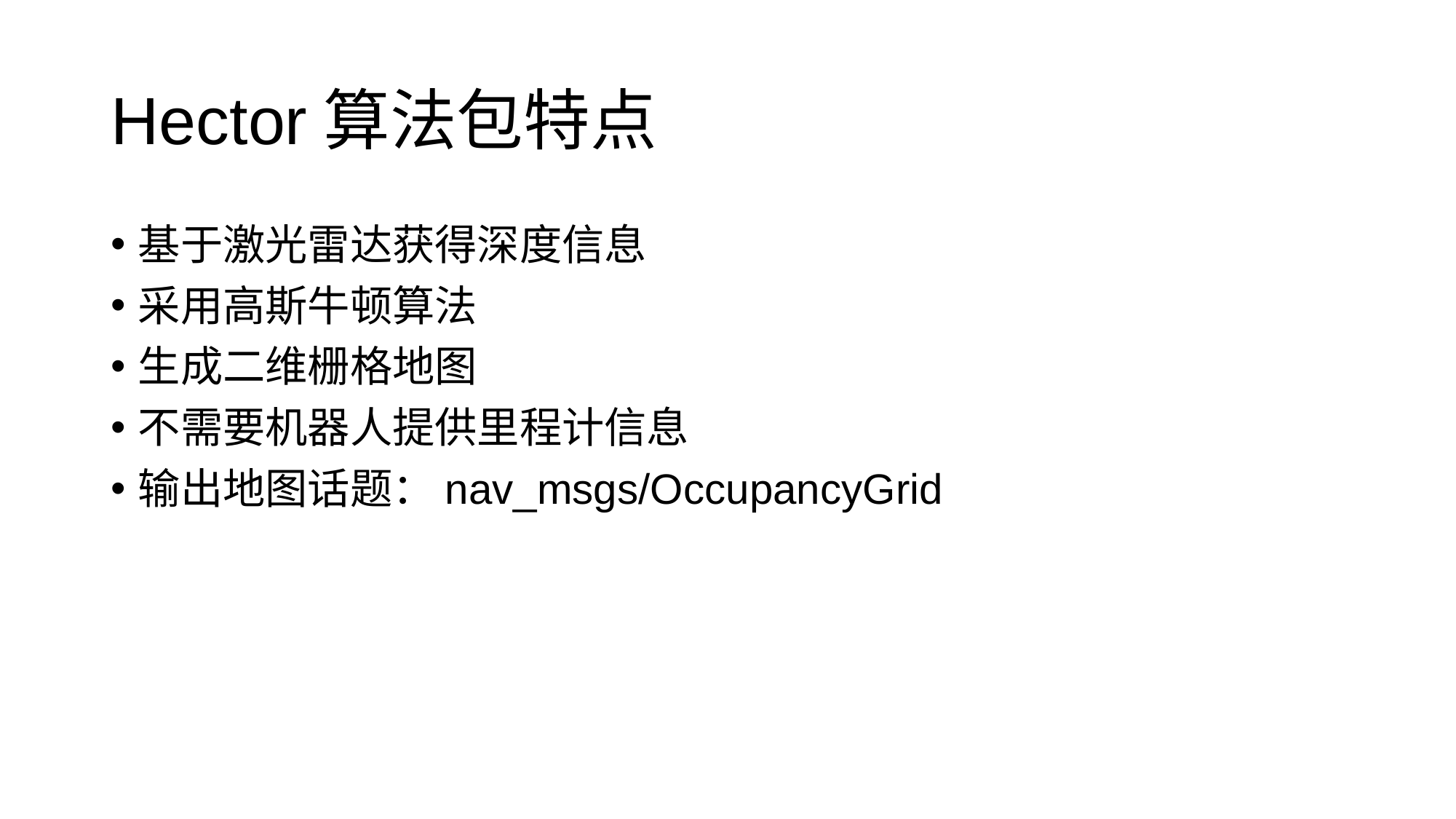

# Hector算法包特点
基于激光雷达获得深度信息
采用高斯牛顿算法
生成二维栅格地图
不需要机器人提供里程计信息
输出地图话题：nav_msgs/OccupancyGrid